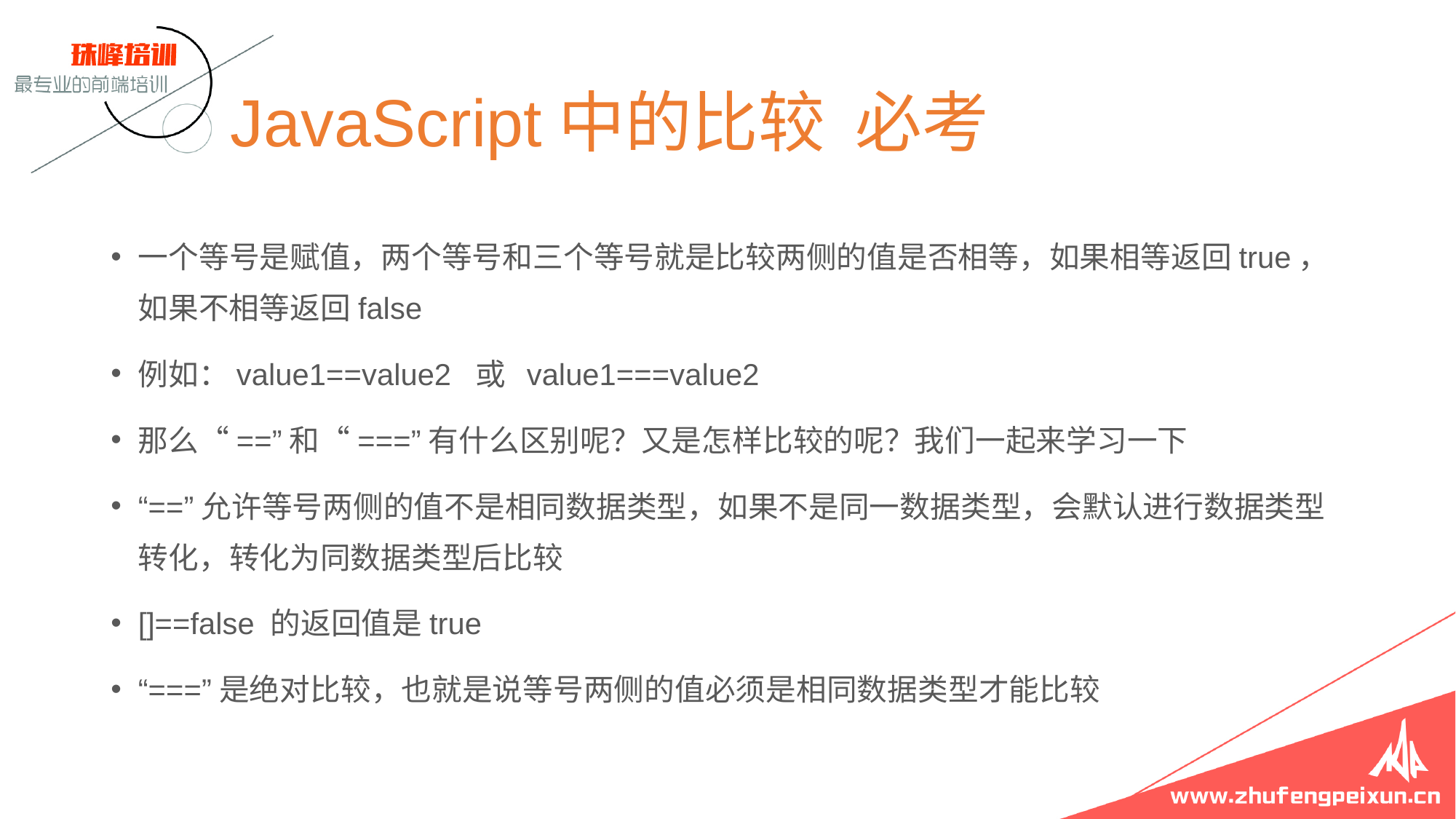

# JavaScript中的比较  必考
一个等号是赋值，两个等号和三个等号就是比较两侧的值是否相等，如果相等返回true，如果不相等返回false
例如：value1==value2  或  value1===value2
那么“==”和“===”有什么区别呢？又是怎样比较的呢？我们一起来学习一下
“==”允许等号两侧的值不是相同数据类型，如果不是同一数据类型，会默认进行数据类型转化，转化为同数据类型后比较
[]==false 的返回值是true
“===”是绝对比较，也就是说等号两侧的值必须是相同数据类型才能比较